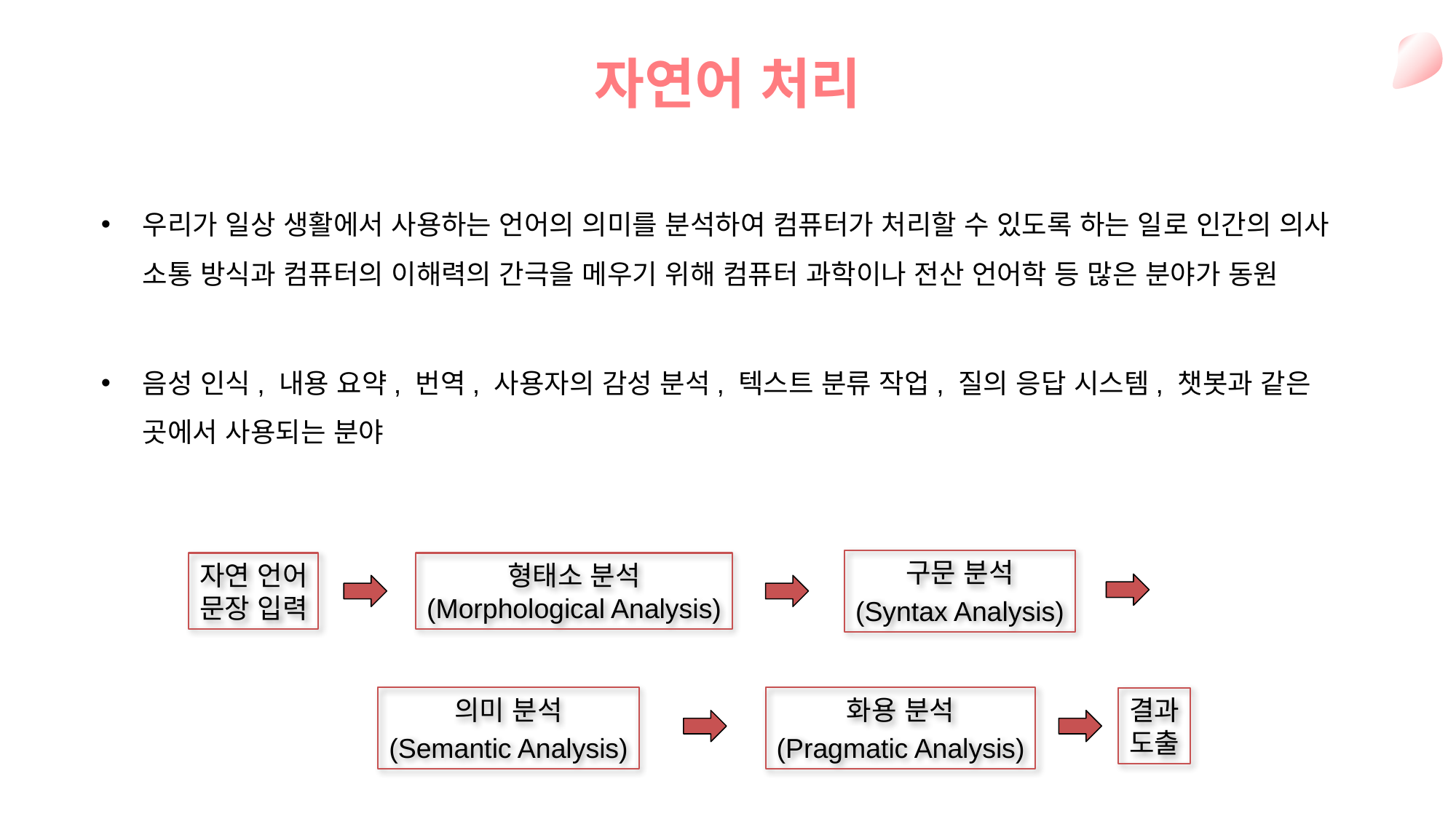

자연어 처리
우리가 일상 생활에서 사용하는 언어의 의미를 분석하여 컴퓨터가 처리할 수 있도록 하는 일로 인간의 의사 소통 방식과 컴퓨터의 이해력의 간극을 메우기 위해 컴퓨터 과학이나 전산 언어학 등 많은 분야가 동원

음성 인식, 내용 요약, 번역, 사용자의 감성 분석, 텍스트 분류 작업, 질의 응답 시스템, 챗봇과 같은 곳에서 사용되는 분야

구문 분석
(Syntax Analysis)
형태소 분석
(Morphological Analysis)
자연 언어
문장 입력

의미 분석
(Semantic Analysis)
화용 분석
(Pragmatic Analysis)
결과
도출